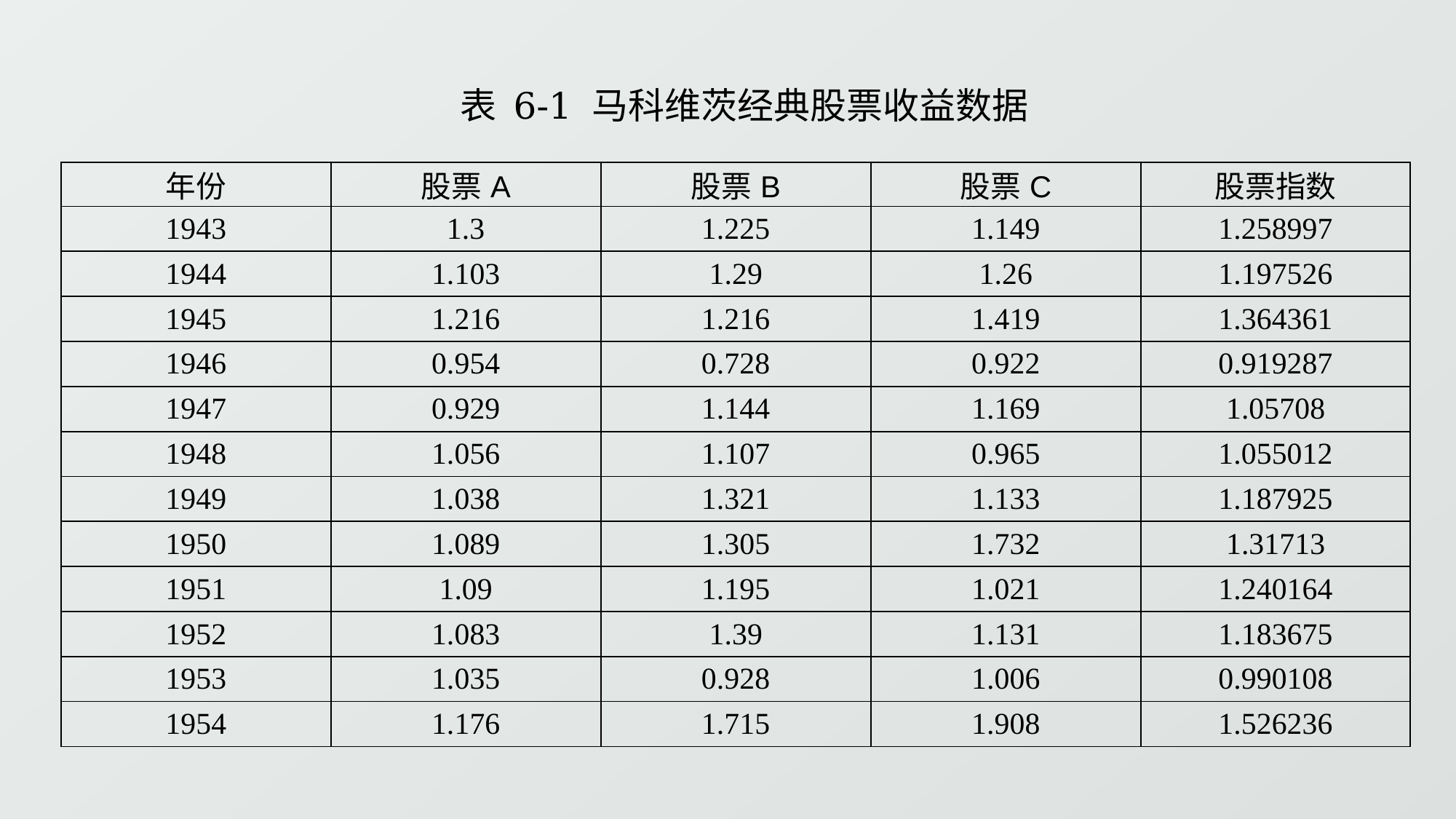

表 6-1 马科维茨经典股票收益数据

| 年份 | 股票A | 股票B | 股票C | 股票指数 |
| --- | --- | --- | --- | --- |
| 1943 | 1.3 | 1.225 | 1.149 | 1.258997 |
| 1944 | 1.103 | 1.29 | 1.26 | 1.197526 |
| 1945 | 1.216 | 1.216 | 1.419 | 1.364361 |
| 1946 | 0.954 | 0.728 | 0.922 | 0.919287 |
| 1947 | 0.929 | 1.144 | 1.169 | 1.05708 |
| 1948 | 1.056 | 1.107 | 0.965 | 1.055012 |
| 1949 | 1.038 | 1.321 | 1.133 | 1.187925 |
| 1950 | 1.089 | 1.305 | 1.732 | 1.31713 |
| 1951 | 1.09 | 1.195 | 1.021 | 1.240164 |
| 1952 | 1.083 | 1.39 | 1.131 | 1.183675 |
| 1953 | 1.035 | 0.928 | 1.006 | 0.990108 |
| 1954 | 1.176 | 1.715 | 1.908 | 1.526236 |